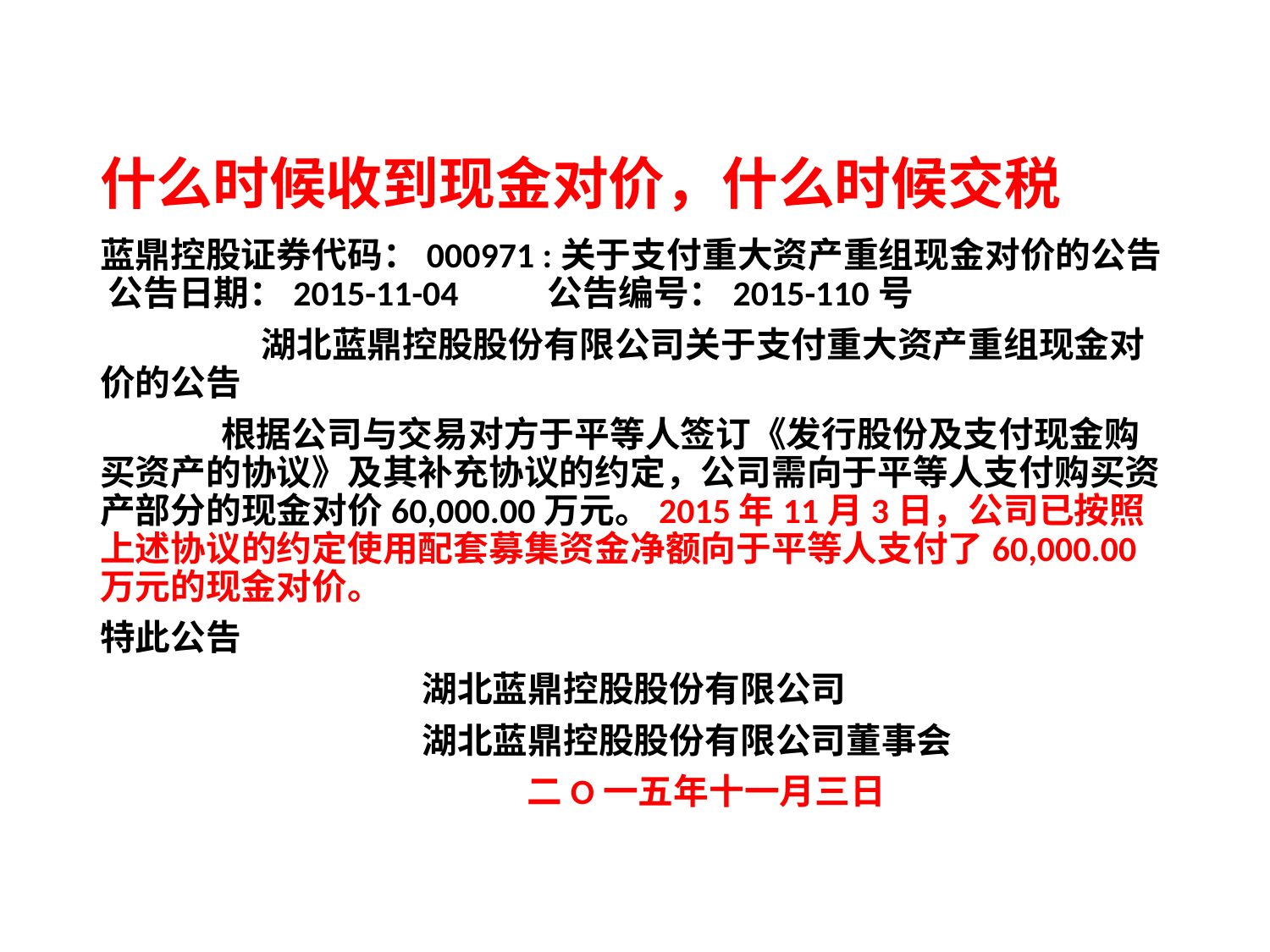

# 什么时候收到现金对价，什么时候交税
蓝鼎控股证券代码：000971 :关于支付重大资产重组现金对价的公告   公告日期：2015-11-04          公告编号：2015-110号
                   湖北蓝鼎控股股份有限公司关于支付重大资产重组现金对价的公告
              根据公司与交易对方于平等人签订《发行股份及支付现金购买资产的协议》及其补充协议的约定，公司需向于平等人支付购买资产部分的现金对价60,000.00万元。2015年11月3日，公司已按照上述协议的约定使用配套募集资金净额向于平等人支付了60,000.00万元的现金对价。
特此公告
                                       湖北蓝鼎控股股份有限公司
                                       湖北蓝鼎控股股份有限公司董事会
                                                    二O一五年十一月三日